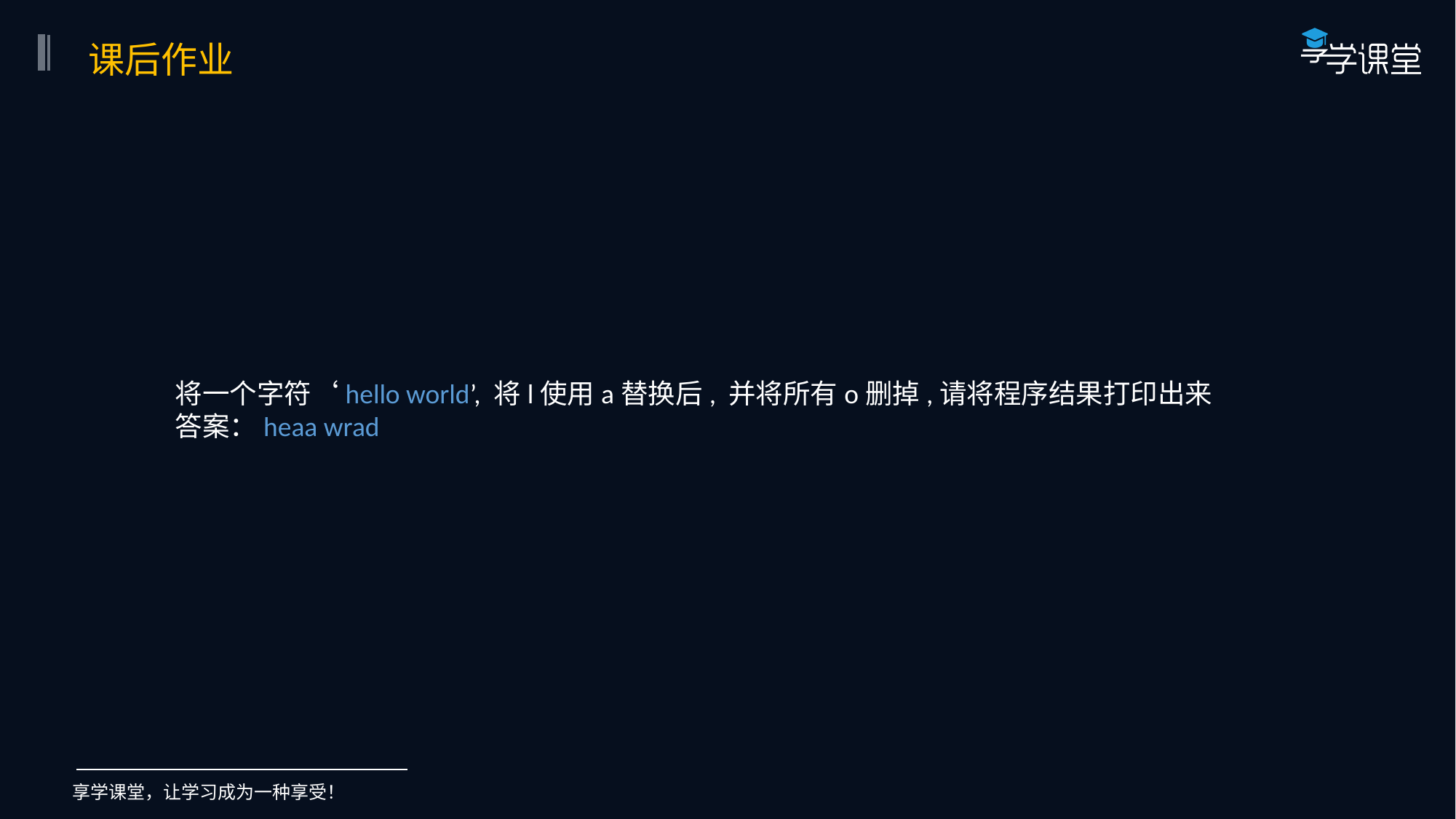

课后作业
将一个字符‘hello world’, 将l使用a替换后, 并将所有o删掉,请将程序结果打印出来
答案：heaa wrad